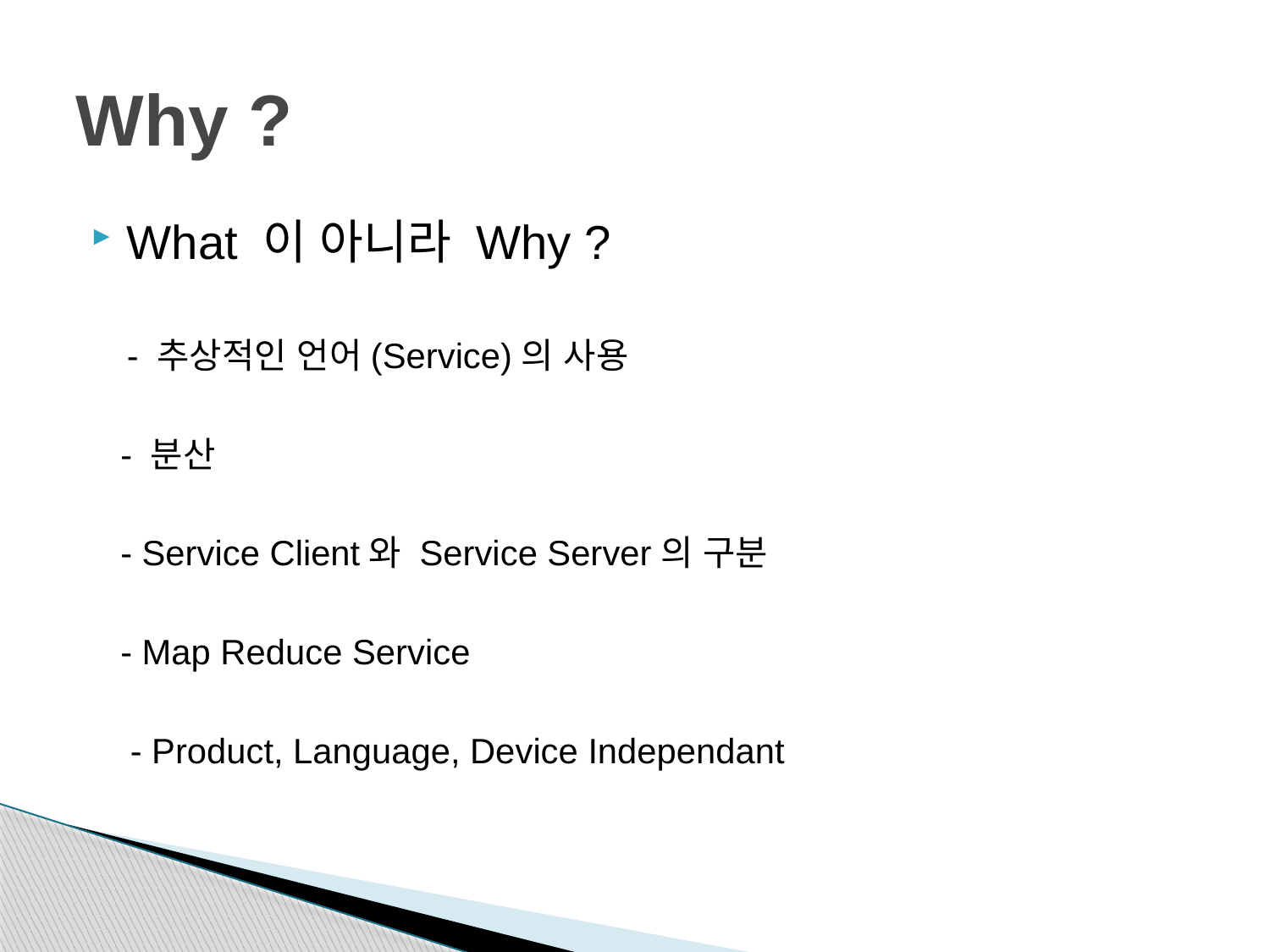

# Why ?
What 이 아니라 Why ?
- 추상적인 언어(Service)의 사용

   - 분산

   - Service Client와 Service Server의 구분

   - Map Reduce Service

    - Product, Language, Device Independant